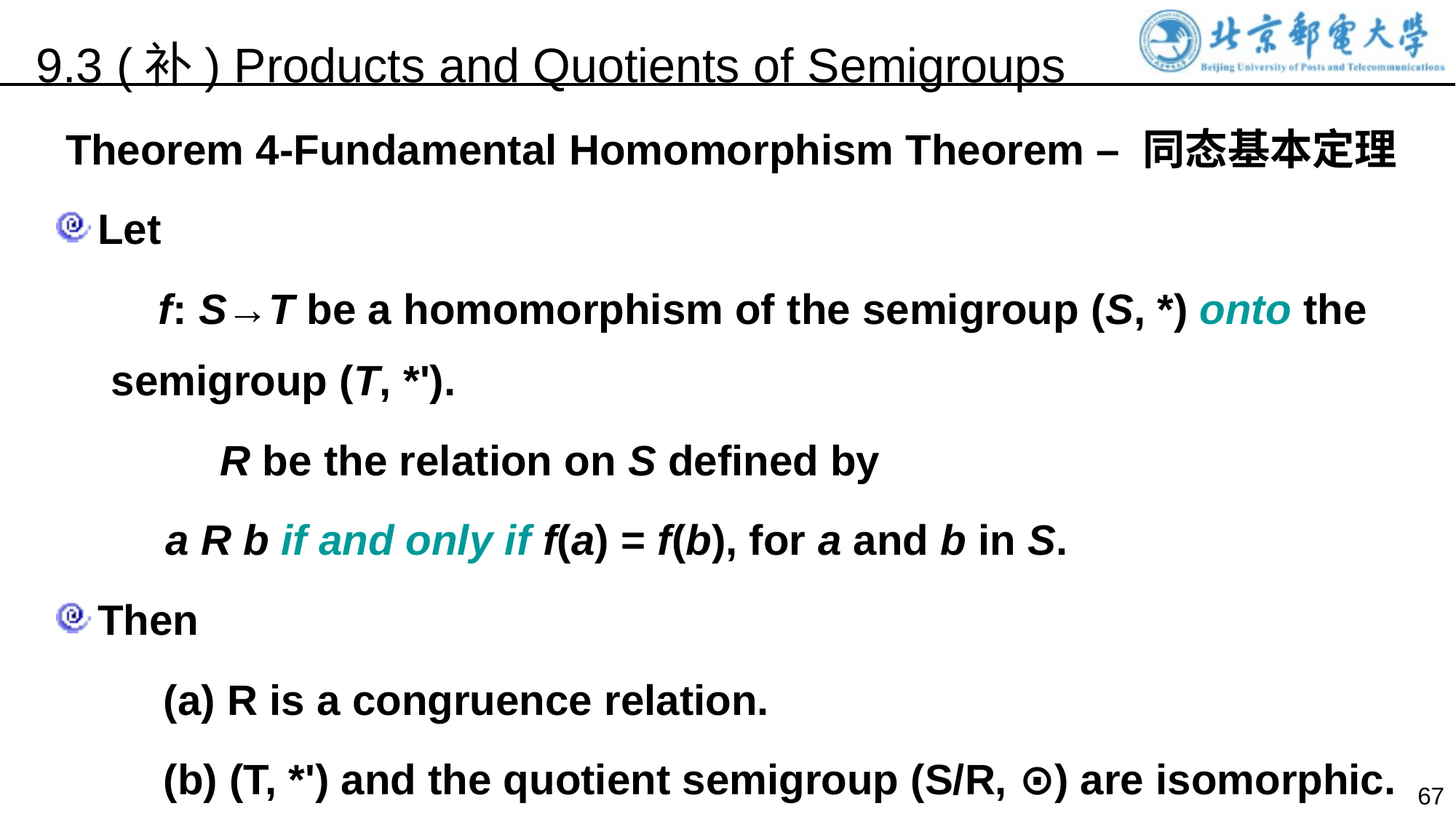

9.3 (补) Products and Quotients of Semigroups
Theorem 4-Fundamental Homomorphism Theorem – 同态基本定理
Let
    f: S→T be a homomorphism of the semigroup (S, *) onto the 	semigroup (T, *').
	R be the relation on S defined by
a R b if and only if f(a) = f(b), for a and b in S.
Then
     (a) R is a congruence relation.
     (b) (T, *') and the quotient semigroup (S/R, ⊙) are isomorphic.